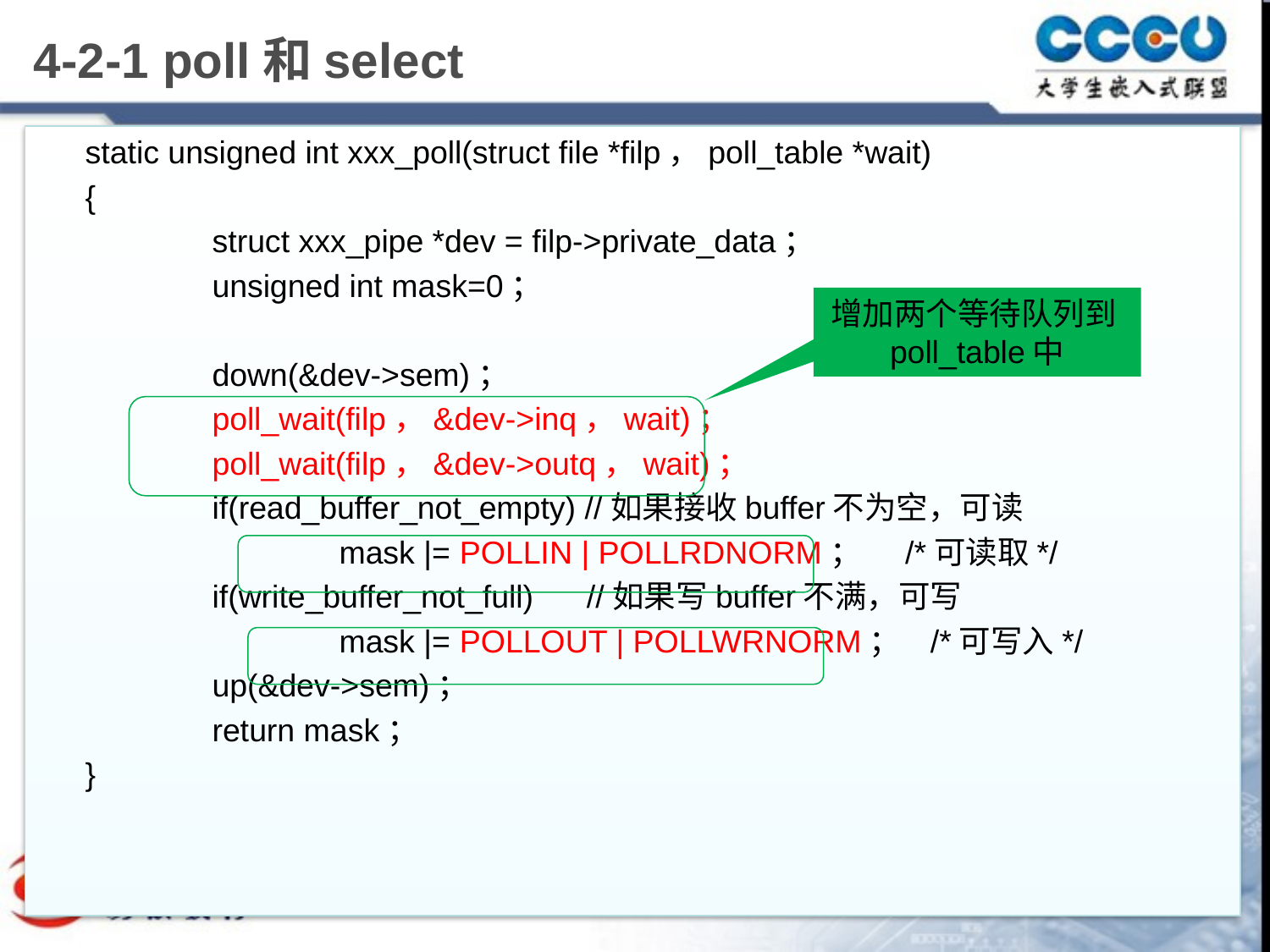

# 4-2-1 poll和select
	static unsigned int xxx_poll(struct file *filp，poll_table *wait)
	{
		struct xxx_pipe *dev = filp->private_data；
		unsigned int mask=0；

		down(&dev->sem)；
    		poll_wait(filp，&dev->inq，wait)；
    		poll_wait(filp，&dev->outq，wait)；
   		if(read_buffer_not_empty) //如果接收buffer不为空，可读
			mask |= POLLIN | POLLRDNORM；     /*可读取*/
    		if(write_buffer_not_full)      //如果写buffer不满，可写
			mask |= POLLOUT | POLLWRNORM；   /*可写入*/
		up(&dev->sem)；
		return mask；
	}
增加两个等待队列到poll_table中